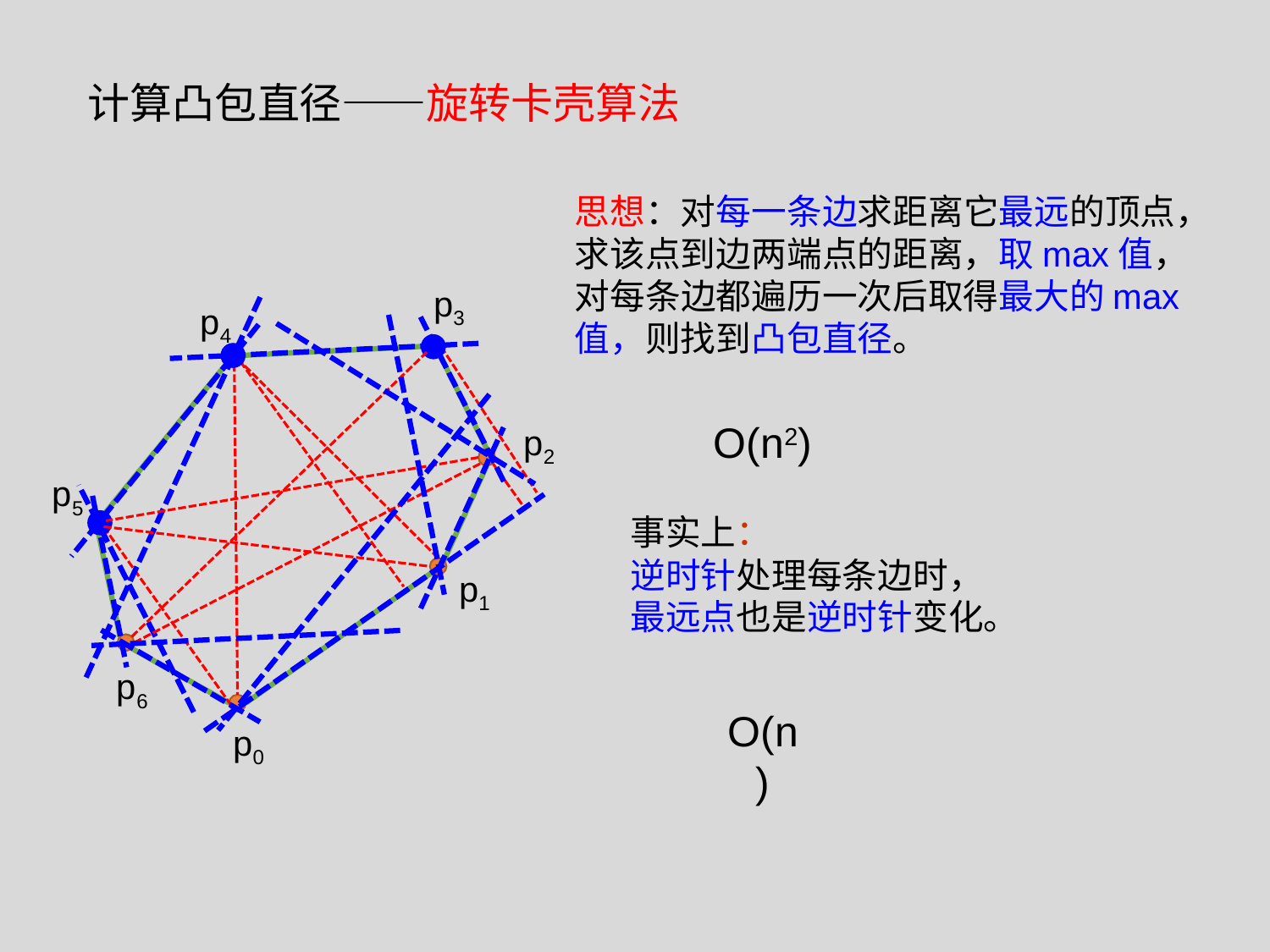

计算凸包直径——旋转卡壳算法
思想：对每一条边求距离它最远的顶点，求该点到边两端点的距离，取max值，对每条边都遍历一次后取得最大的max值，则找到凸包直径。
p3
p4
p2
p5
p1
p6
p0

O(n2)
事实上：
逆时针处理每条边时，最远点也是逆时针变化。

O(n)